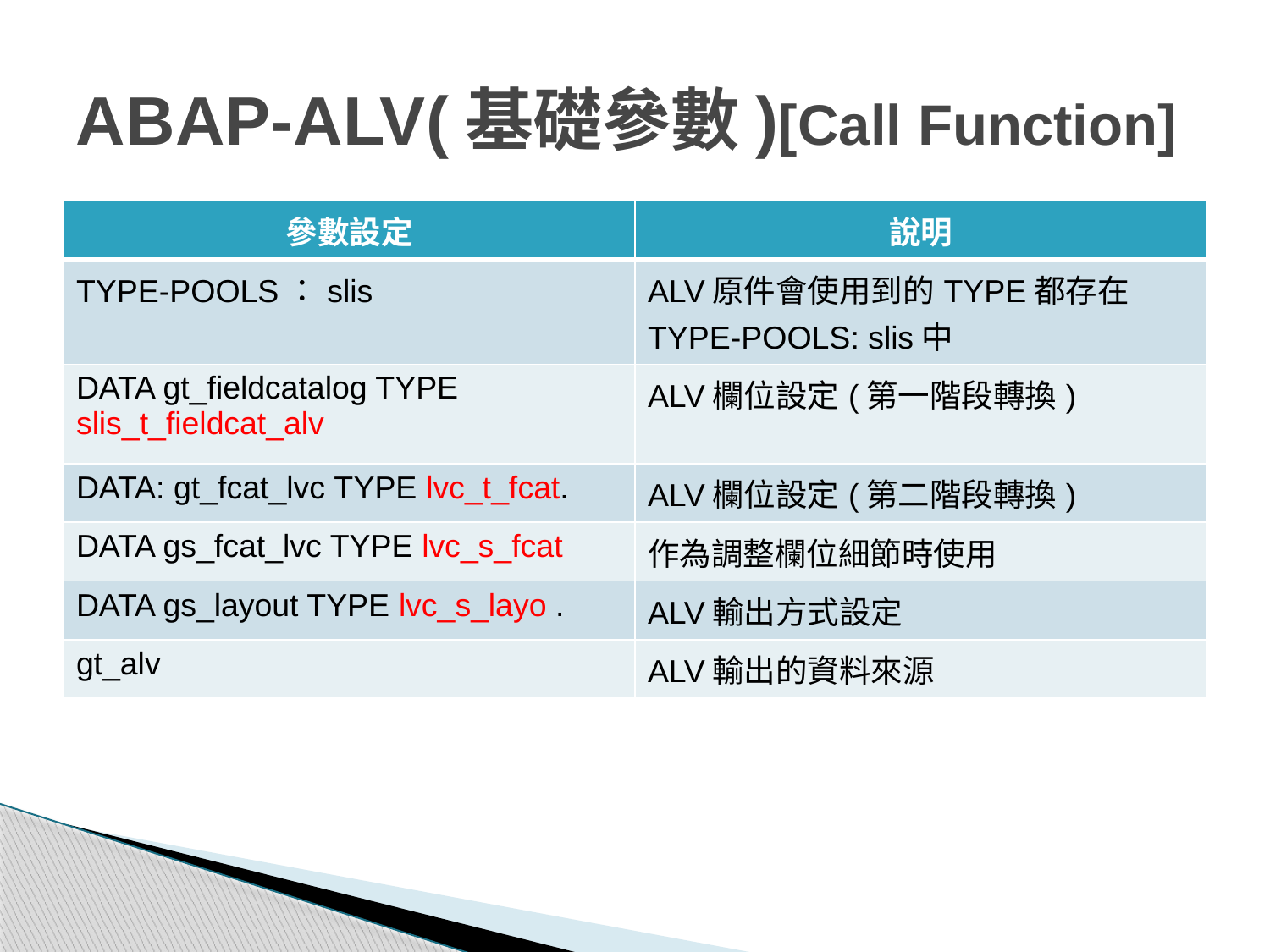

# ABAP-ALV(基礎參數)[Call Function]
| 參數設定 | 說明 |
| --- | --- |
| TYPE-POOLS：slis | ALV原件會使用到的TYPE都存在TYPE-POOLS: slis中 |
| DATA gt\_fieldcatalog TYPE slis\_t\_fieldcat\_alv | ALV欄位設定(第一階段轉換) |
| DATA: gt\_fcat\_lvc TYPE lvc\_t\_fcat. | ALV欄位設定(第二階段轉換) |
| DATA gs\_fcat\_lvc TYPE lvc\_s\_fcat | 作為調整欄位細節時使用 |
| DATA gs\_layout TYPE lvc\_s\_layo . | ALV輸出方式設定 |
| gt\_alv | ALV輸出的資料來源 |